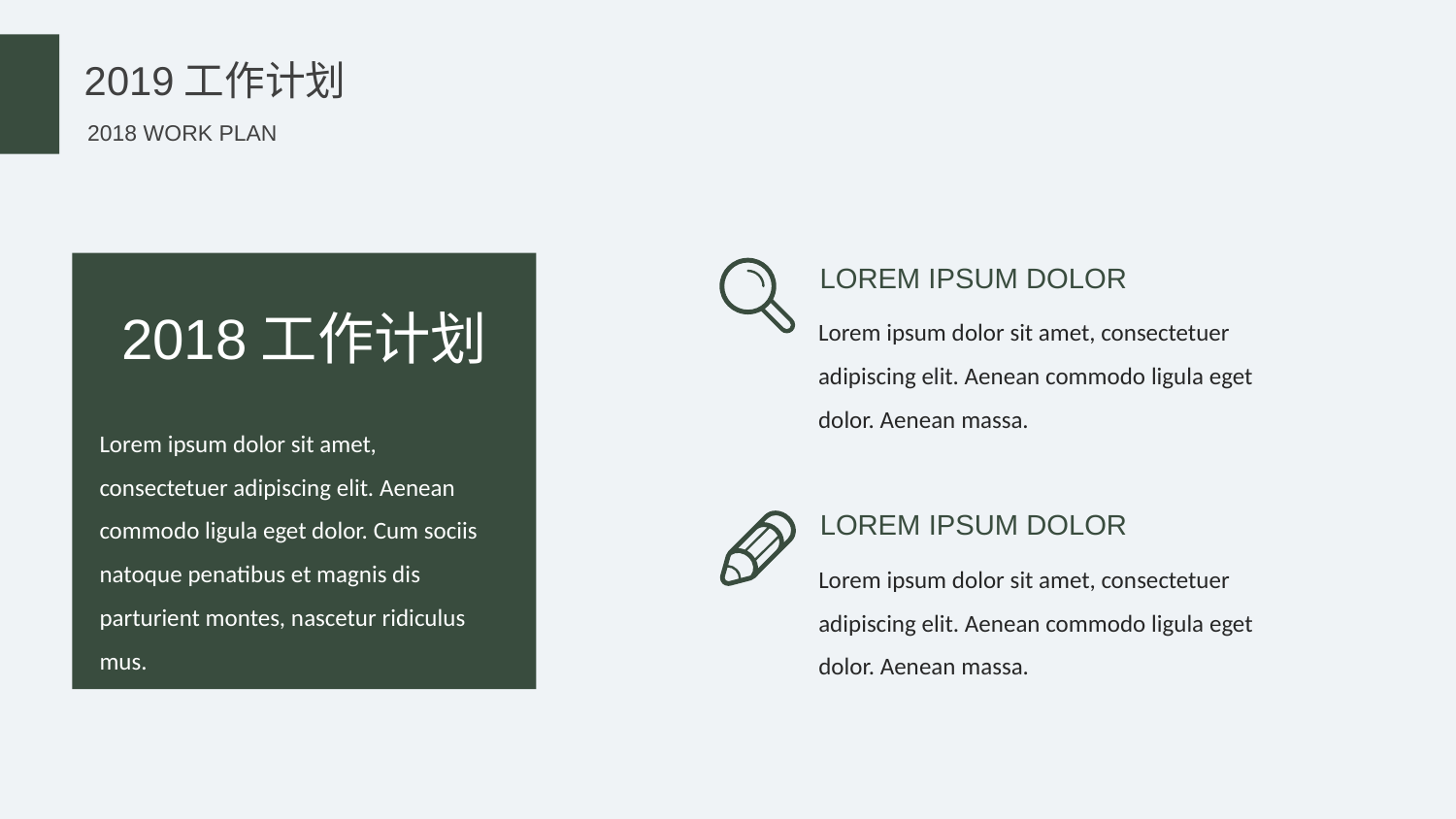

2019工作计划
2018 WORK PLAN
LOREM IPSUM DOLOR

Lorem ipsum dolor sit amet, consectetuer adipiscing elit. Aenean commodo ligula eget dolor. Aenean massa.

2018工作计划
Lorem ipsum dolor sit amet, consectetuer adipiscing elit. Aenean commodo ligula eget dolor. Cum sociis natoque penatibus et magnis dis parturient montes, nascetur ridiculus mus.
LOREM IPSUM DOLOR

Lorem ipsum dolor sit amet, consectetuer adipiscing elit. Aenean commodo ligula eget dolor. Aenean massa.